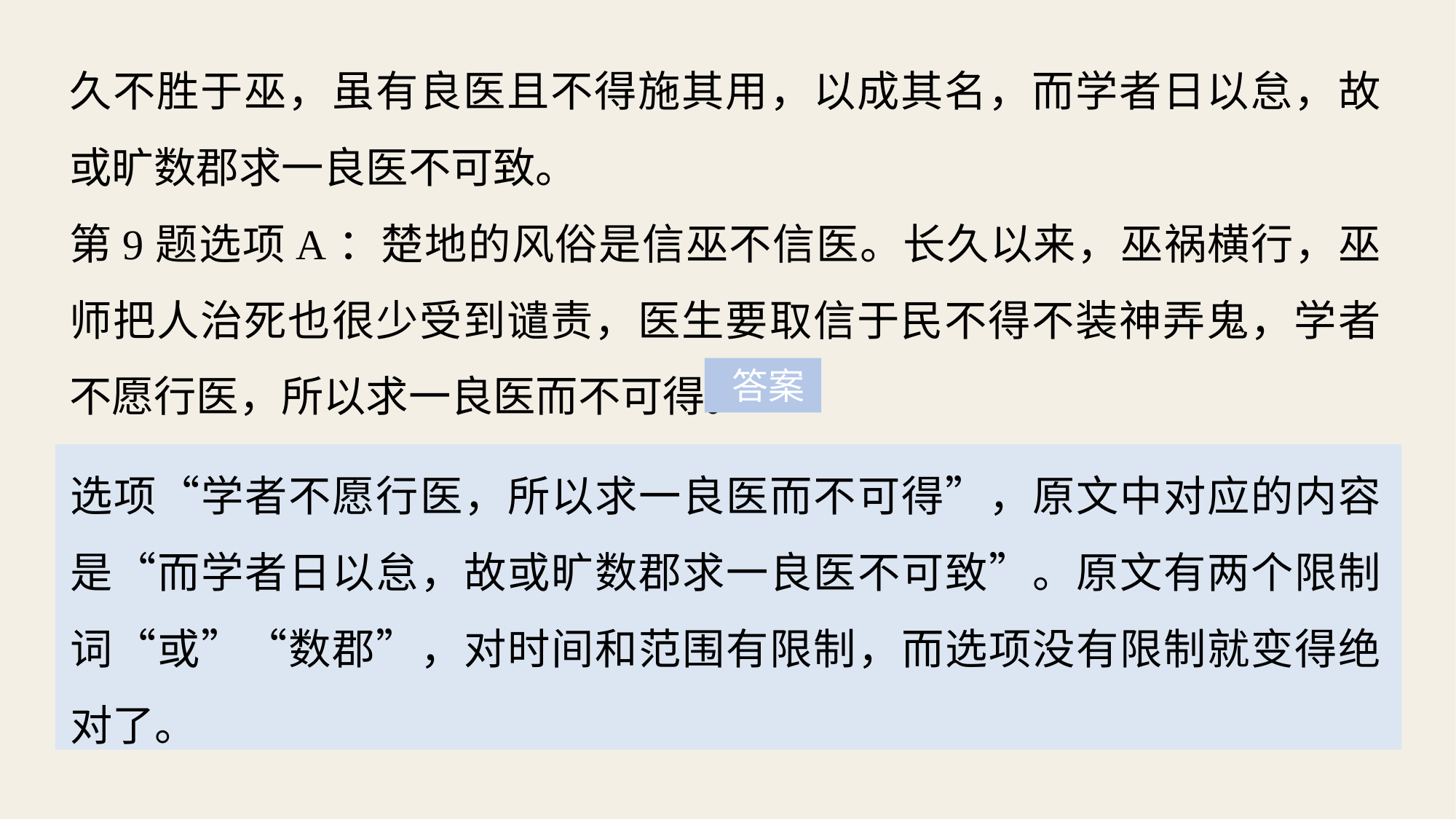

久不胜于巫，虽有良医且不得施其用，以成其名，而学者日以怠，故或旷数郡求一良医不可致。
第9题选项A：楚地的风俗是信巫不信医。长久以来，巫祸横行，巫师把人治死也很少受到谴责，医生要取信于民不得不装神弄鬼，学者不愿行医，所以求一良医而不可得。
 答案
选项“学者不愿行医，所以求一良医而不可得”，原文中对应的内容是“而学者日以怠，故或旷数郡求一良医不可致”。原文有两个限制词“或”“数郡”，对时间和范围有限制，而选项没有限制就变得绝对了。